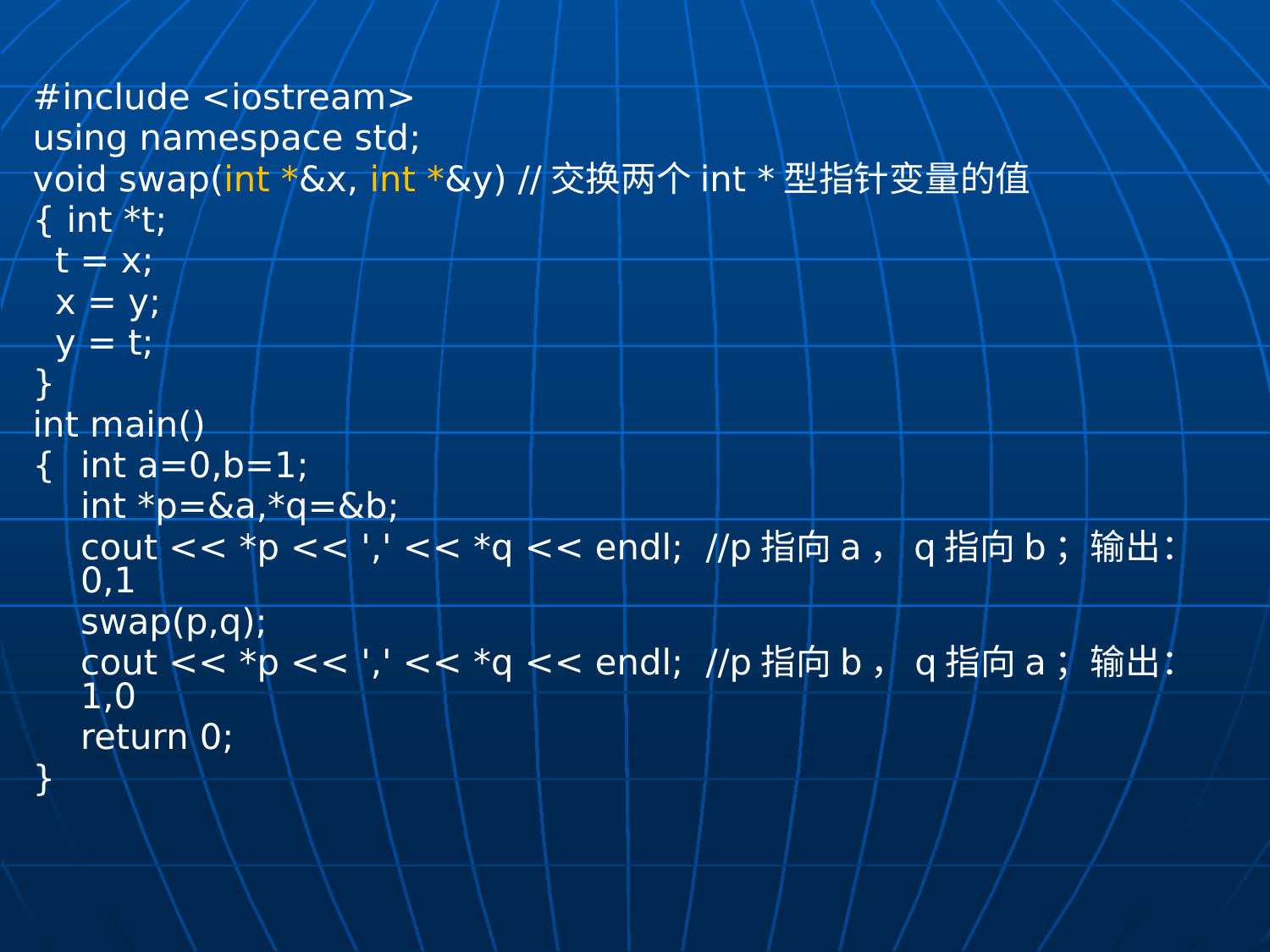

#include <iostream>
using namespace std;
void swap(int *&x, int *&y) //交换两个int *型指针变量的值
{ int *t;
  t = x;
  x = y;
  y = t;
}
int main()
{	int a=0,b=1;
	int *p=&a,*q=&b;
	cout << *p << ',' << *q << endl;  //p指向a，q指向b；输出：0,1
	swap(p,q);
	cout << *p << ',' << *q << endl;  //p指向b，q指向a；输出：1,0
	return 0;
}